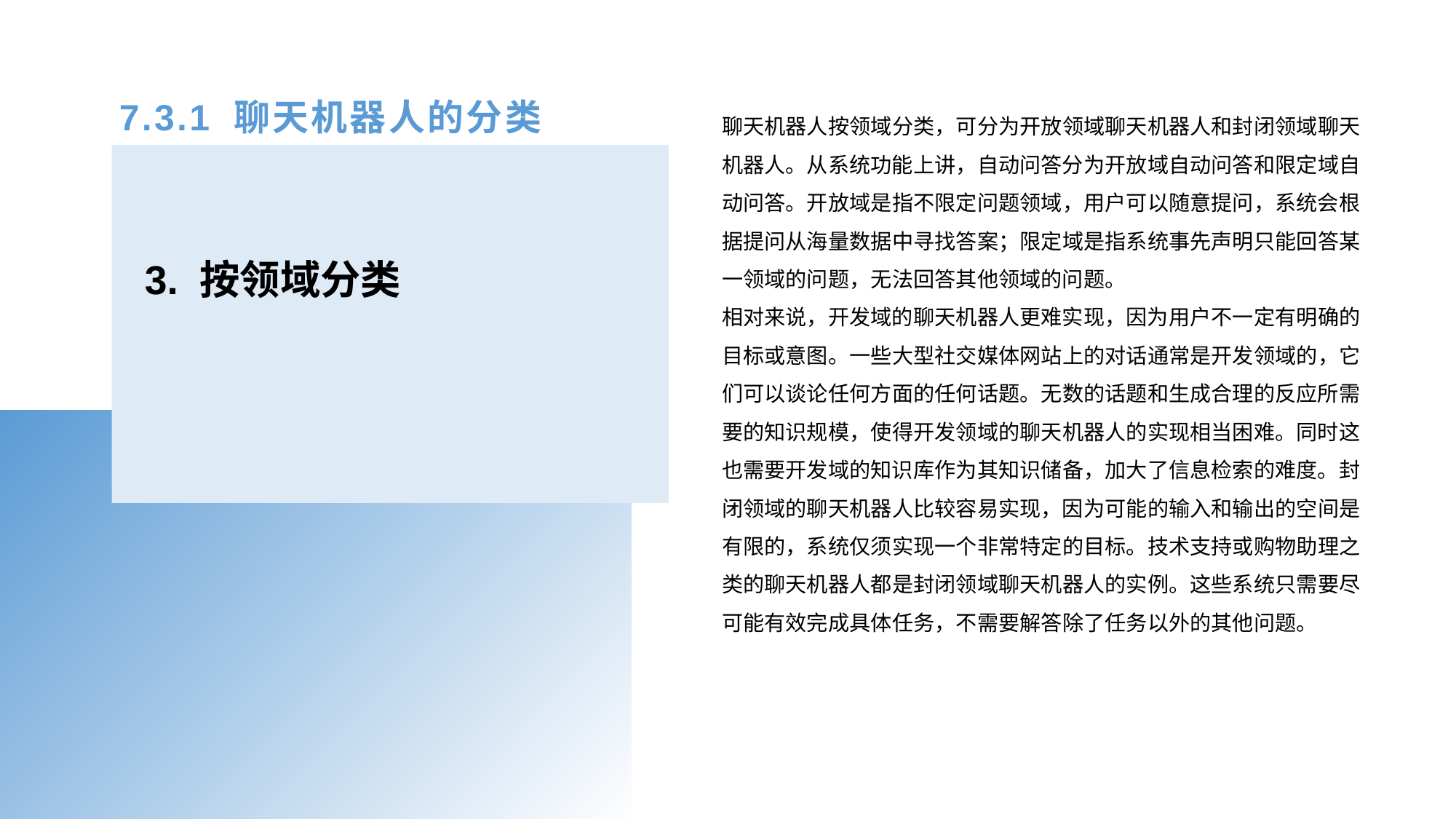

7.3.1 聊天机器人的分类
聊天机器人按领域分类，可分为开放领域聊天机器人和封闭领域聊天机器人。从系统功能上讲，自动问答分为开放域自动问答和限定域自动问答。开放域是指不限定问题领域，用户可以随意提问，系统会根据提问从海量数据中寻找答案；限定域是指系统事先声明只能回答某一领域的问题，无法回答其他领域的问题。
相对来说，开发域的聊天机器人更难实现，因为用户不一定有明确的目标或意图。一些大型社交媒体网站上的对话通常是开发领域的，它们可以谈论任何方面的任何话题。无数的话题和生成合理的反应所需要的知识规模，使得开发领域的聊天机器人的实现相当困难。同时这也需要开发域的知识库作为其知识储备，加大了信息检索的难度。封闭领域的聊天机器人比较容易实现，因为可能的输入和输出的空间是有限的，系统仅须实现一个非常特定的目标。技术支持或购物助理之类的聊天机器人都是封闭领域聊天机器人的实例。这些系统只需要尽可能有效完成具体任务，不需要解答除了任务以外的其他问题。

3. 按领域分类